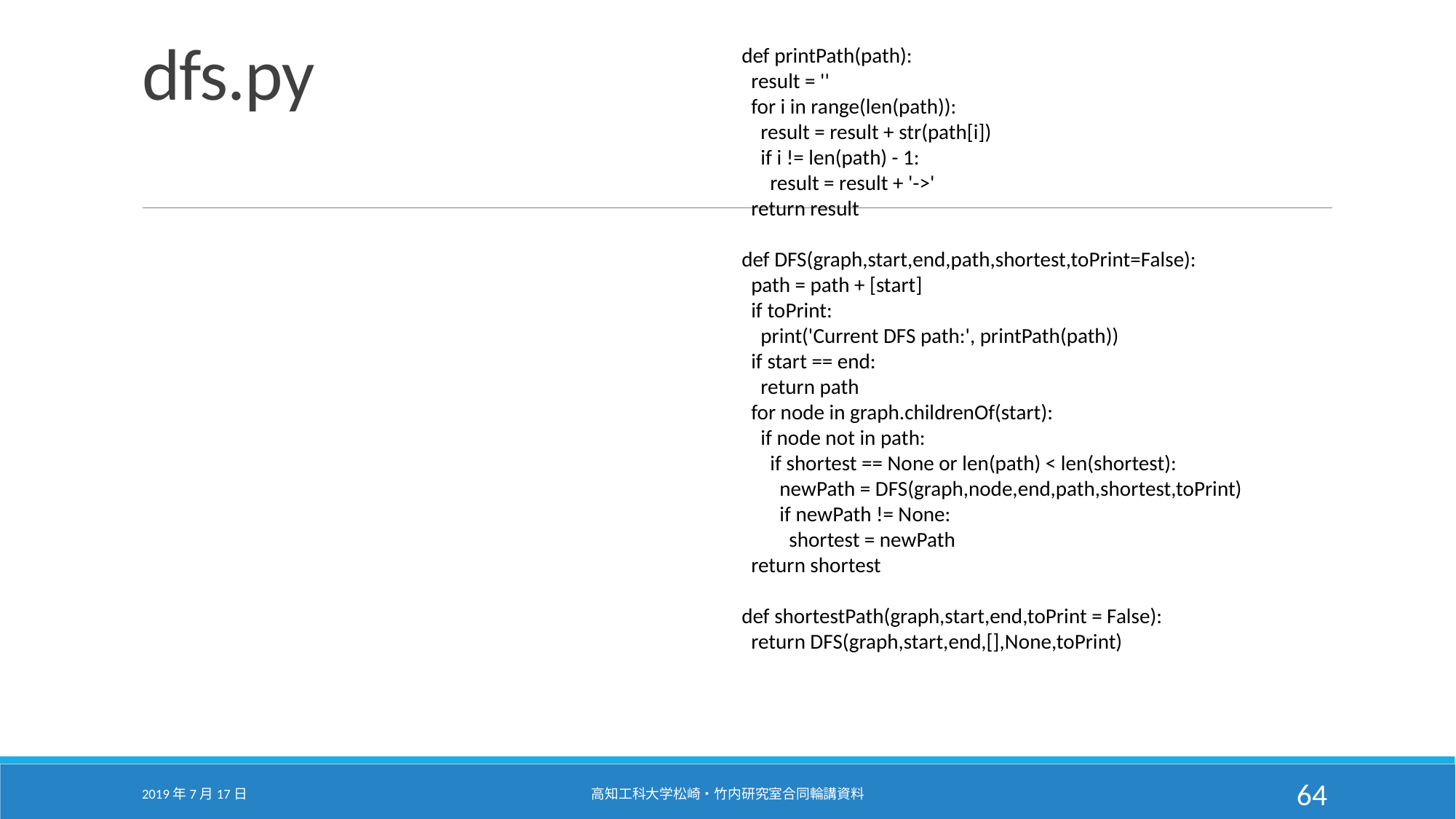

# dfs.py
def printPath(path):
  result = ''
  for i in range(len(path)):
    result = result + str(path[i])
    if i != len(path) - 1:
      result = result + '->'
  return result

def DFS(graph,start,end,path,shortest,toPrint=False):
  path = path + [start]
  if toPrint:
    print('Current DFS path:', printPath(path))
  if start == end:
    return path
  for node in graph.childrenOf(start):
    if node not in path:
      if shortest == None or len(path) < len(shortest):
        newPath = DFS(graph,node,end,path,shortest,toPrint)
        if newPath != None:
          shortest = newPath
  return shortest

def shortestPath(graph,start,end,toPrint = False):
  return DFS(graph,start,end,[],None,toPrint)
2019年7月17日
高知工科大学松崎・竹内研究室合同輪講資料
64